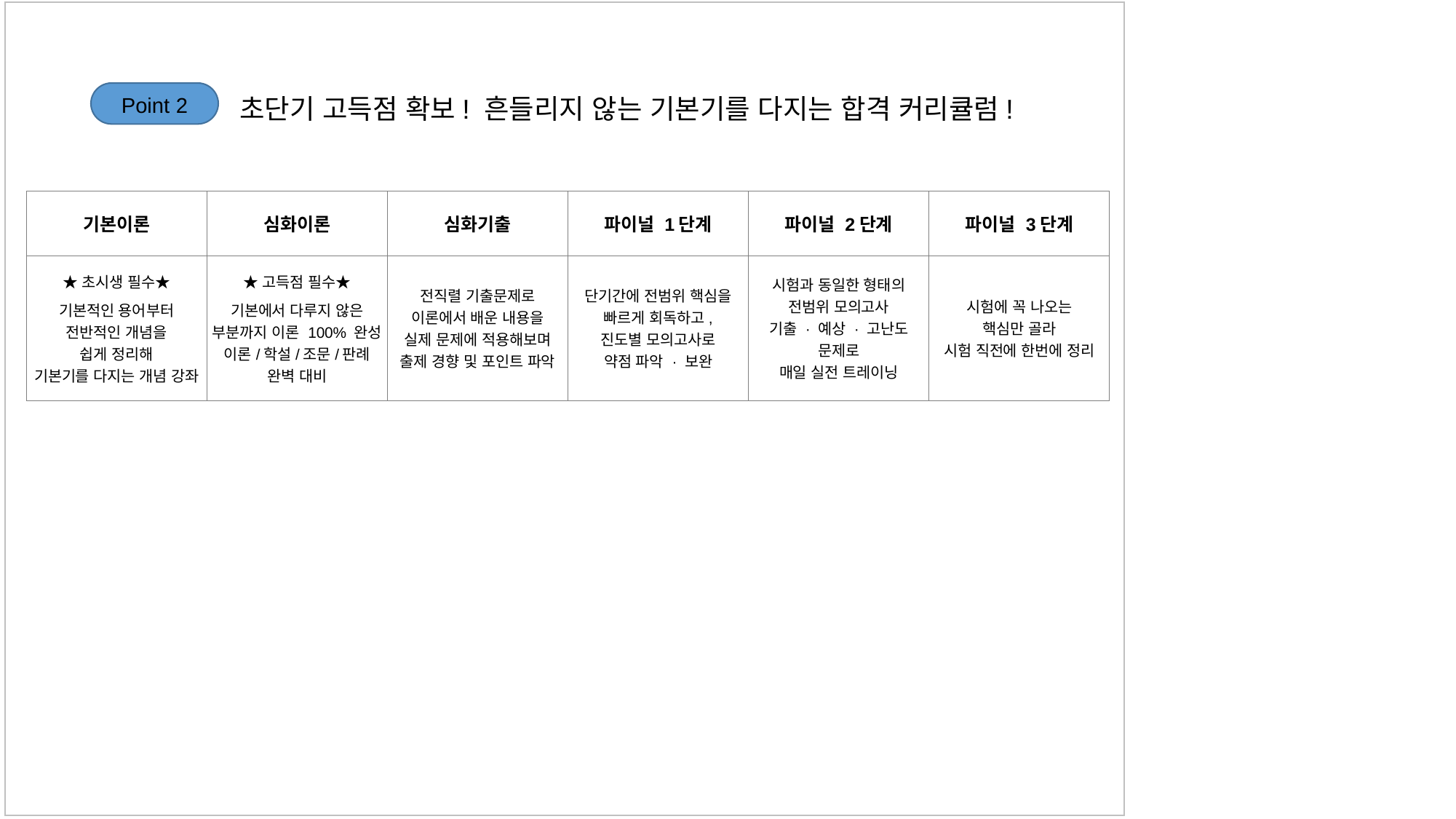

section5

Point 2
초단기 고득점 확보! 흔들리지 않는 기본기를 다지는 합격 커리큘럼!
| 기본이론 | 심화이론 | 심화기출 | 파이널 1단계 | 파이널 2단계 | 파이널 3단계 |
| --- | --- | --- | --- | --- | --- |
| ★초시생 필수★ 기본적인 용어부터 전반적인 개념을 쉽게 정리해 기본기를 다지는 개념 강좌 | ★고득점 필수★ 기본에서 다루지 않은 부분까지 이론 100% 완성 이론/학설/조문/판례 완벽 대비 | 전직렬 기출문제로 이론에서 배운 내용을 실제 문제에 적용해보며 출제 경향 및 포인트 파악 | 단기간에 전범위 핵심을 빠르게 회독하고, 진도별 모의고사로 약점 파악 · 보완 | 시험과 동일한 형태의 전범위 모의고사 기출 · 예상 · 고난도 문제로 매일 실전 트레이닝 | 시험에 꼭 나오는 핵심만 골라 시험 직전에 한번에 정리 |